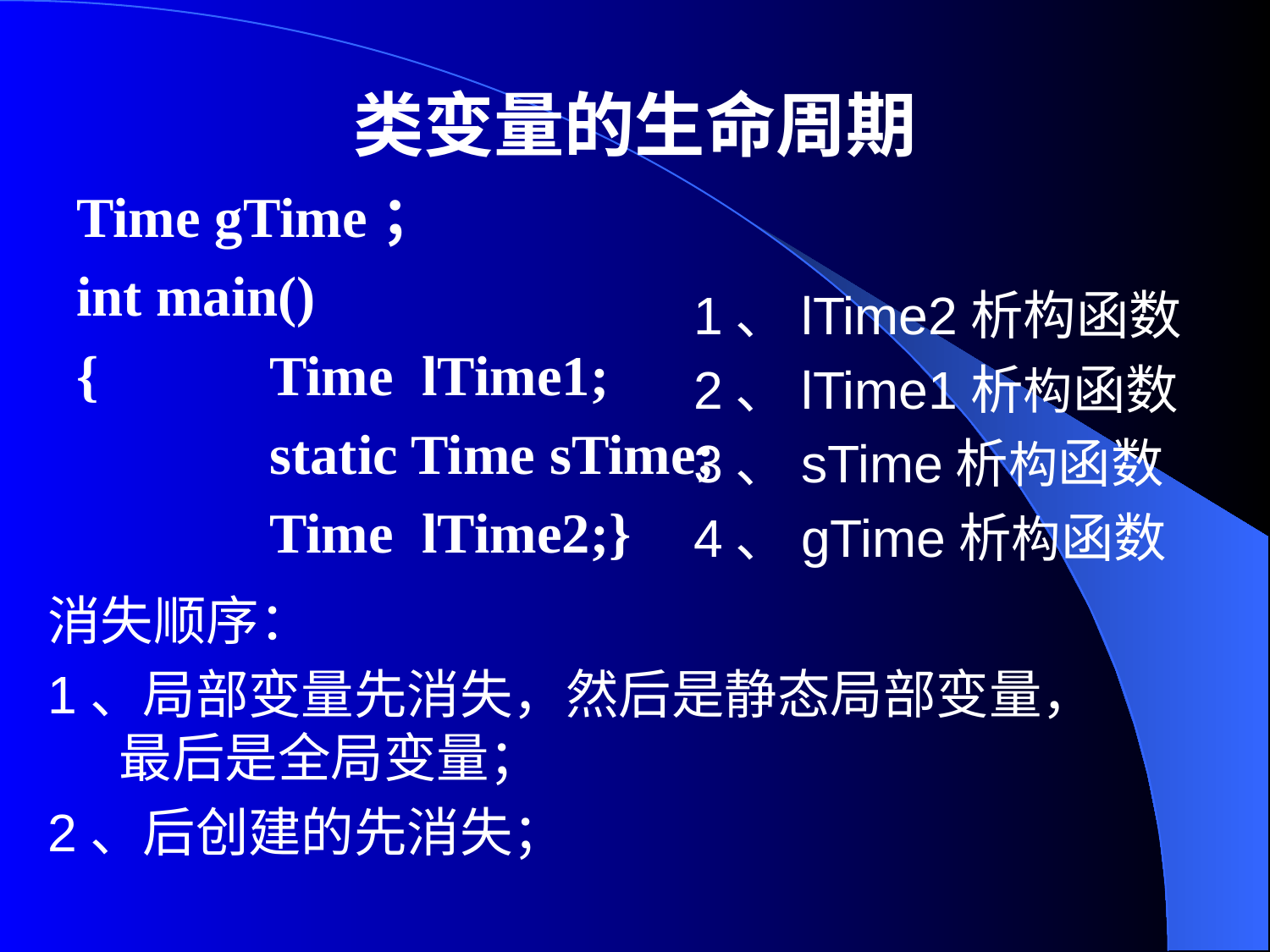

# 类变量的生命周期
Time gTime；
int main()
{		Time  lTime1;
		static Time sTime;
		Time  lTime2;}

1、lTime2析构函数
2、lTime1析构函数
3、sTime析构函数
4、gTime析构函数
消失顺序：
1、局部变量先消失，然后是静态局部变量，   最后是全局变量；
2、后创建的先消失；